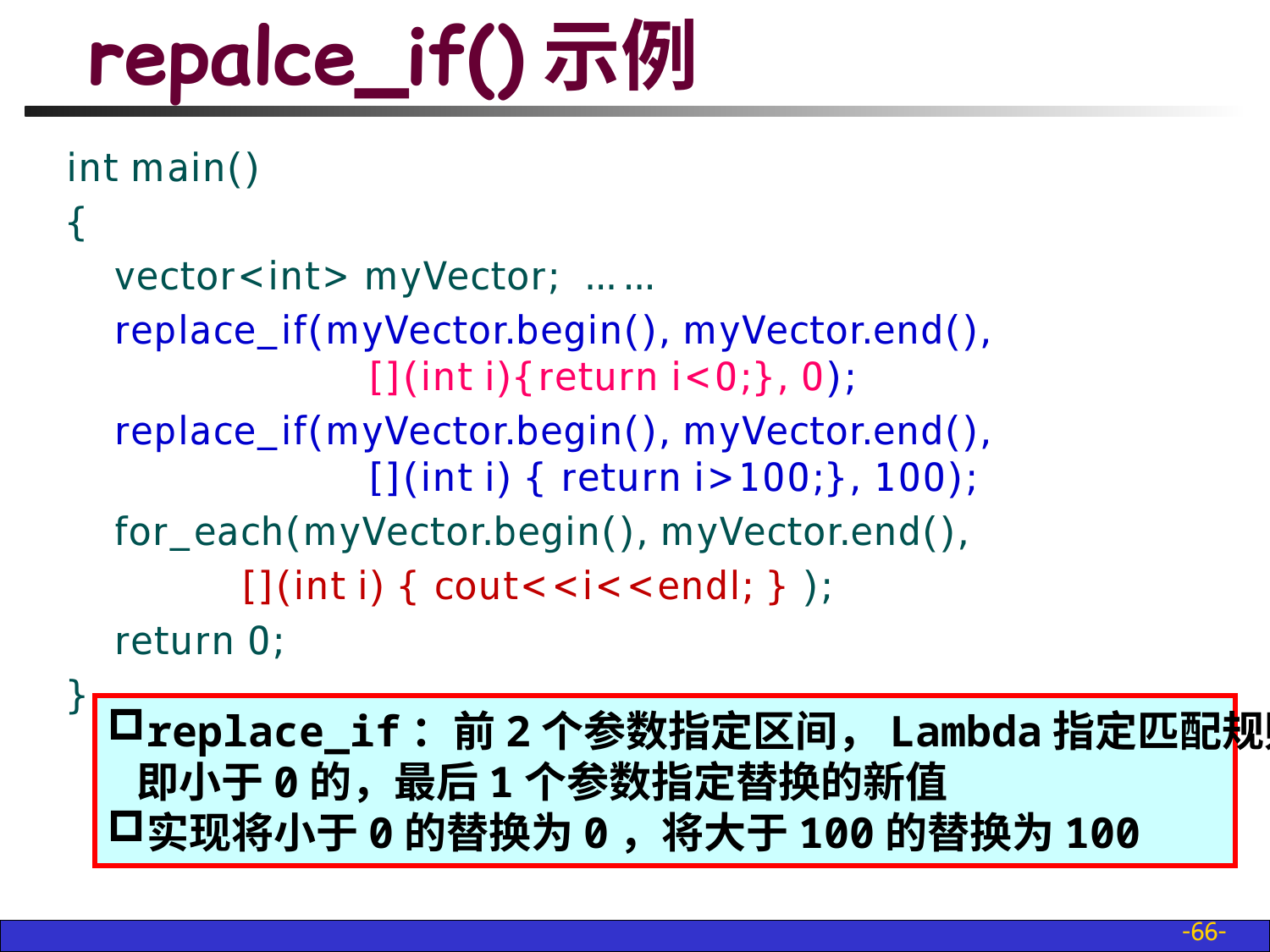

# repalce_if()示例
int main()
{
	vector<int> myVector;  ……
	replace_if(myVector.begin(), myVector.end(), 			[](int i){return i<0;}, 0);
	replace_if(myVector.begin(), myVector.end(), 			[](int i) { return i>100;}, 100);
	for_each(myVector.begin(), myVector.end(),
		[](int i) { cout<<i<<endl; } );
	return 0;
}
replace_if：前2个参数指定区间，Lambda指定匹配规则，
  即小于0的，最后1个参数指定替换的新值
实现将小于0的替换为0，将大于100的替换为100
-66-